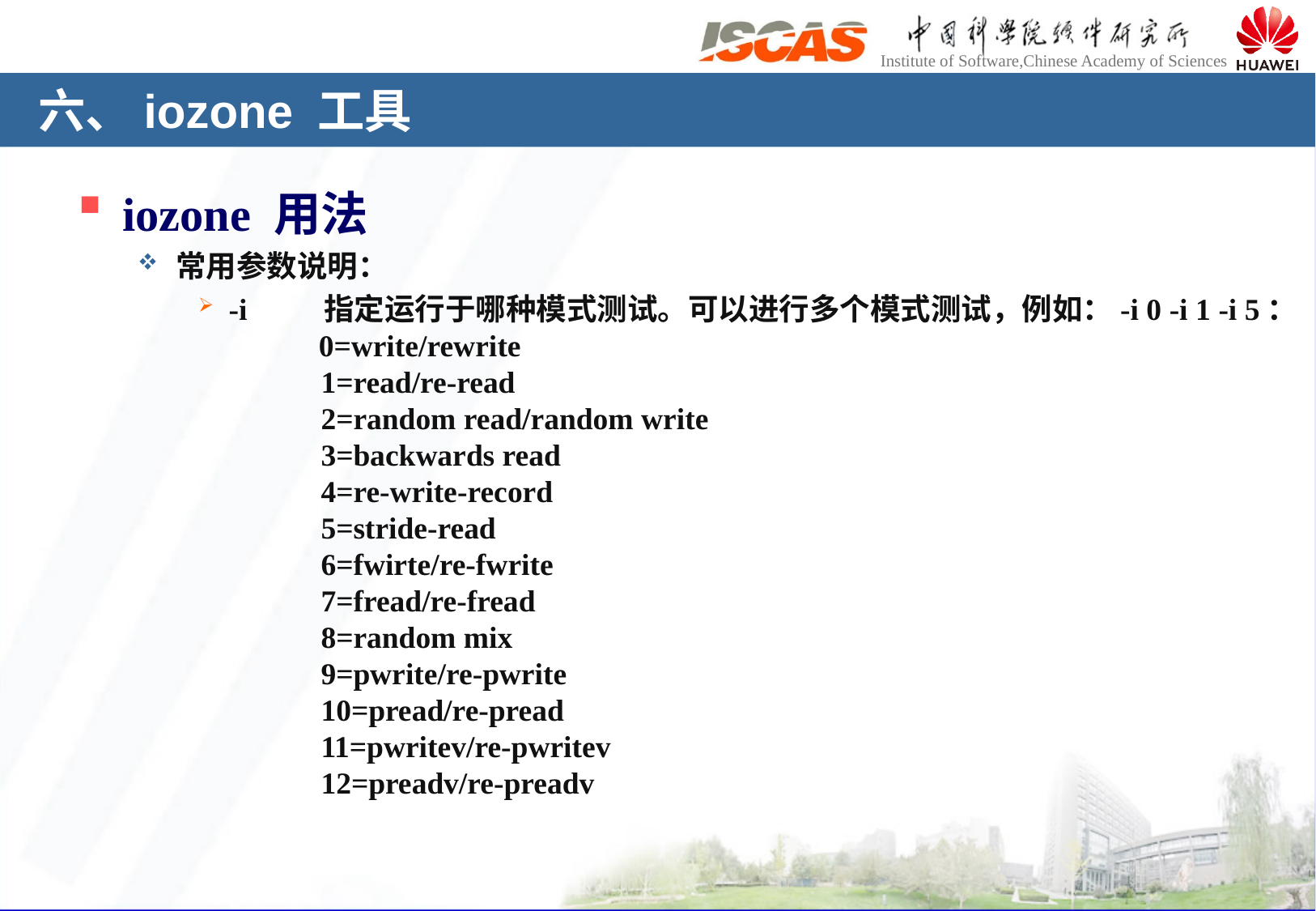

# 六、iozone 工具
iozone 用法
常用参数说明：
-i         指定运行于哪种模式测试。可以进行多个模式测试，例如：-i 0 -i 1 -i 5：
            0=write/rewrite
            1=read/re-read
            2=random read/random write
            3=backwards read
            4=re-write-record
            5=stride-read
            6=fwirte/re-fwrite
            7=fread/re-fread
            8=random mix
            9=pwrite/re-pwrite
            10=pread/re-pread
            11=pwritev/re-pwritev
            12=preadv/re-preadv